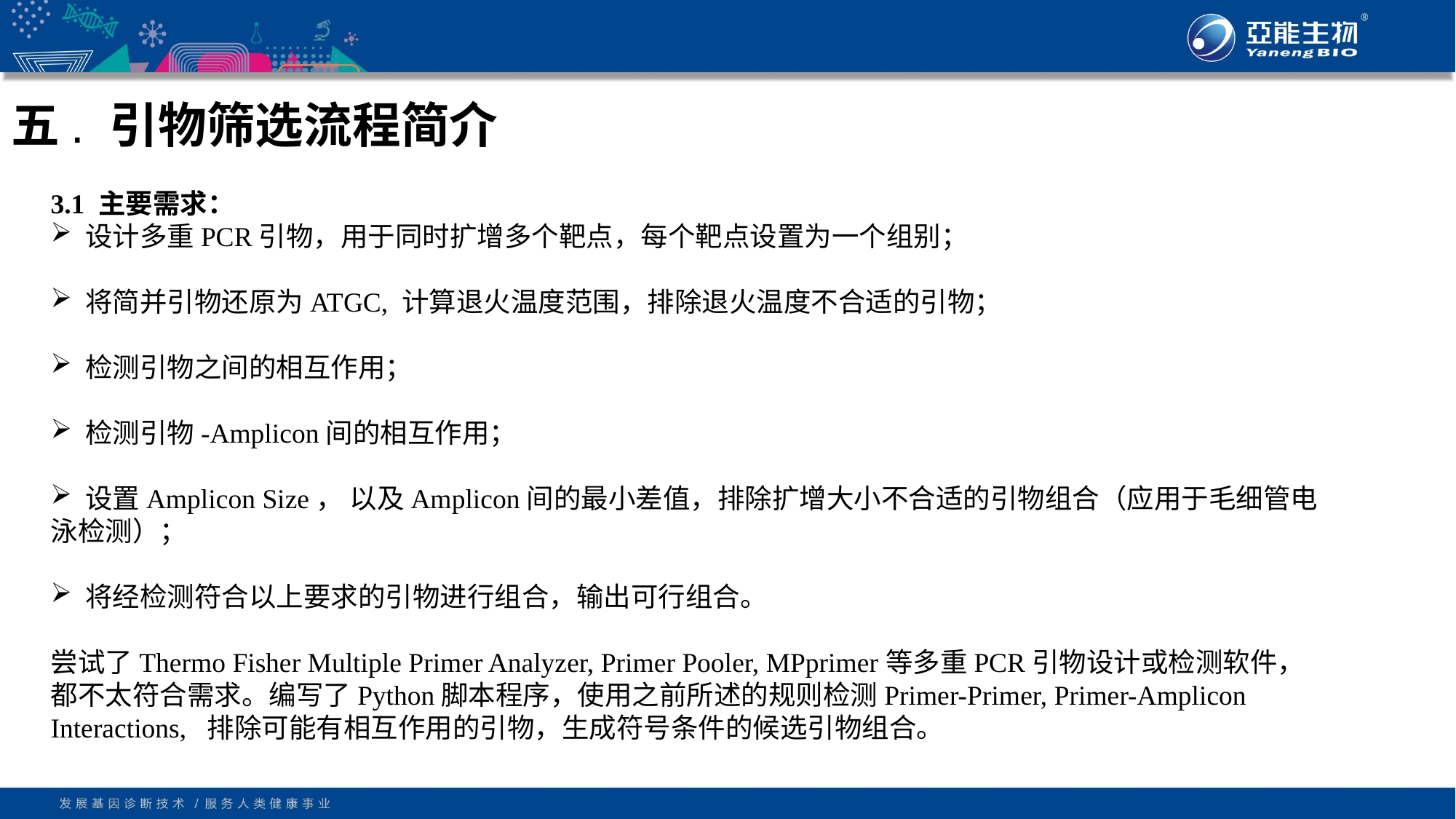

# 五. 引物筛选流程简介
3.1 主要需求：
 设计多重PCR引物，用于同时扩增多个靶点，每个靶点设置为一个组别；

 将简并引物还原为ATGC, 计算退火温度范围，排除退火温度不合适的引物；

 检测引物之间的相互作用；

 检测引物-Amplicon间的相互作用；

 设置Amplicon Size， 以及Amplicon间的最小差值，排除扩增大小不合适的引物组合（应用于毛细管电泳检测）；

 将经检测符合以上要求的引物进行组合，输出可行组合。

尝试了Thermo Fisher Multiple Primer Analyzer, Primer Pooler, MPprimer等多重PCR引物设计或检测软件，都不太符合需求。编写了Python脚本程序，使用之前所述的规则检测Primer-Primer, Primer-Amplicon Interactions,  排除可能有相互作用的引物，生成符号条件的候选引物组合。